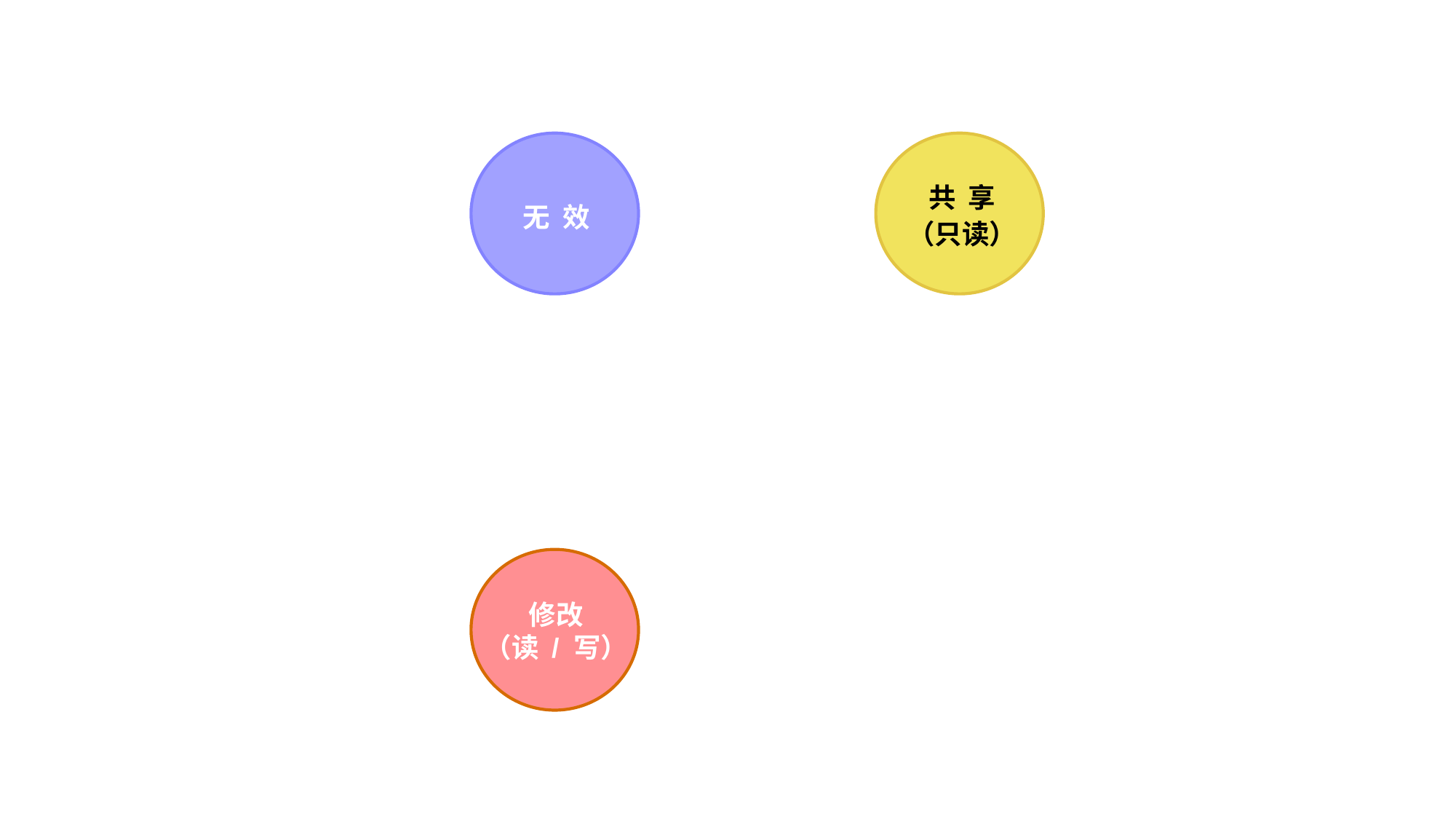

共  享
（只读）
无  效

修改
（读 / 写）